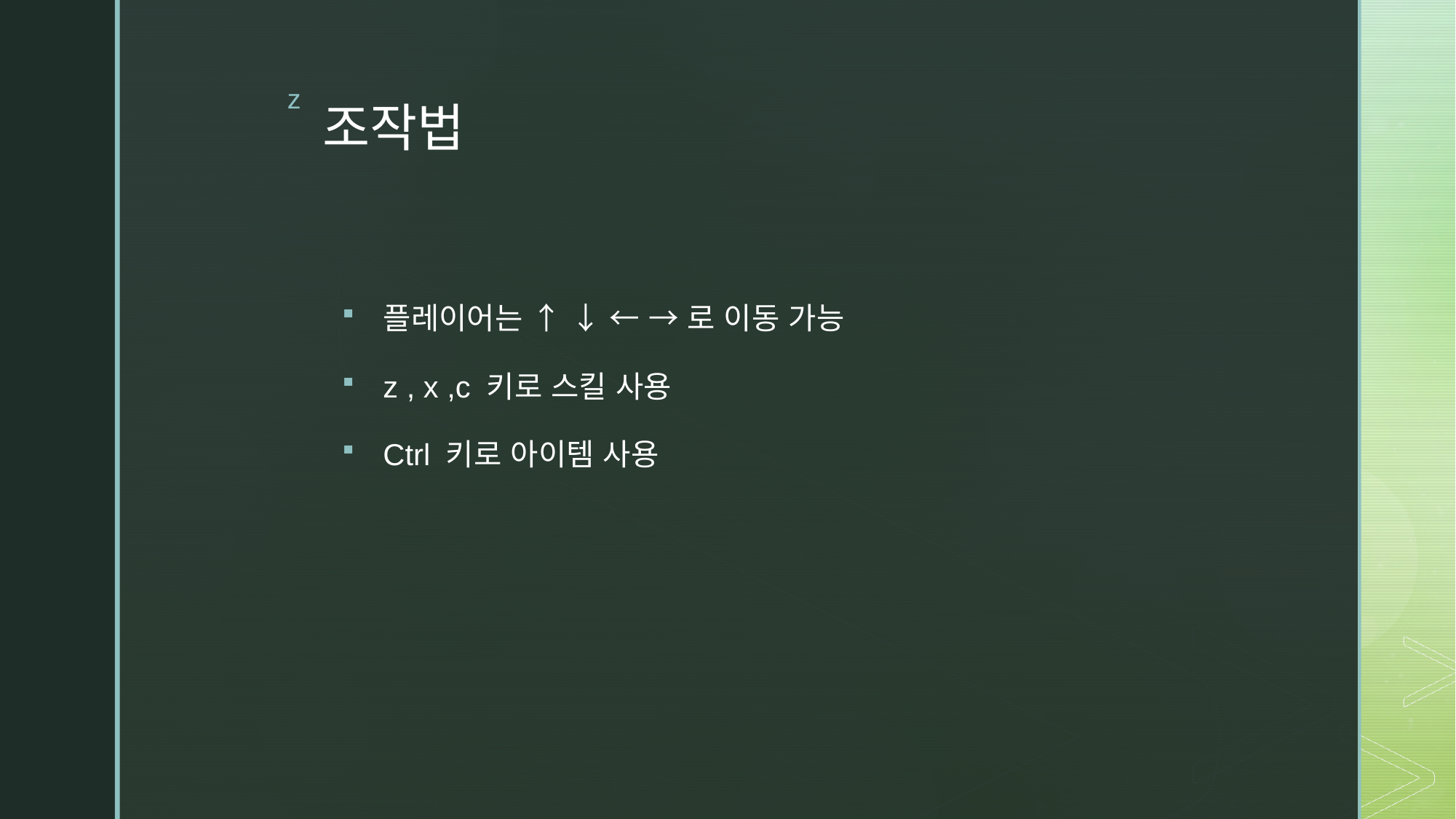

# 조작법
플레이어는 ↑ ↓ ← → 로 이동 가능
z , x ,c 키로 스킬 사용
Ctrl 키로 아이템 사용